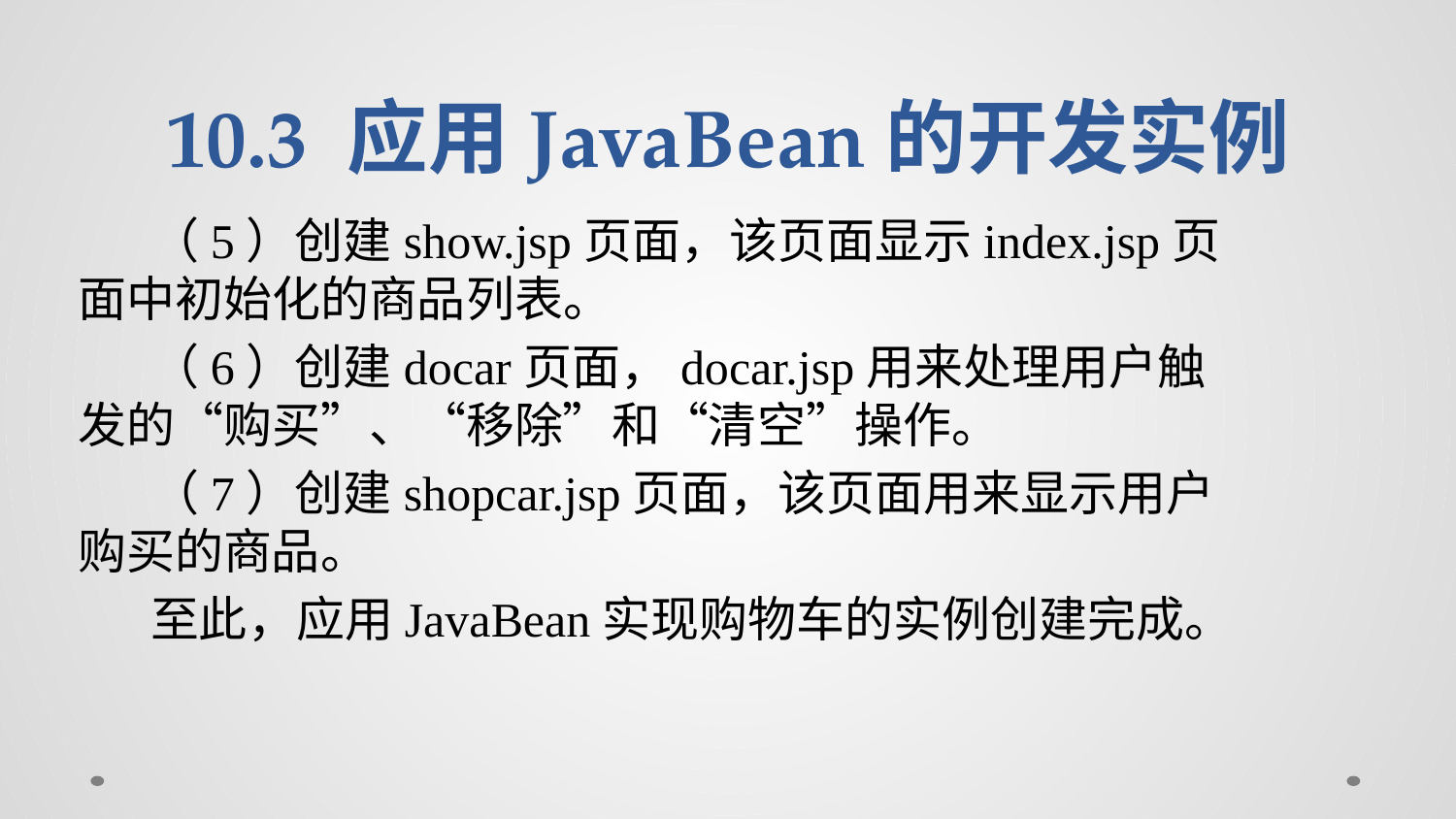

# 10.3 应用JavaBean的开发实例
（5）创建show.jsp页面，该页面显示index.jsp页面中初始化的商品列表。
（6）创建docar页面，docar.jsp用来处理用户触发的“购买”、“移除”和“清空”操作。
（7）创建shopcar.jsp页面，该页面用来显示用户购买的商品。
至此，应用JavaBean实现购物车的实例创建完成。